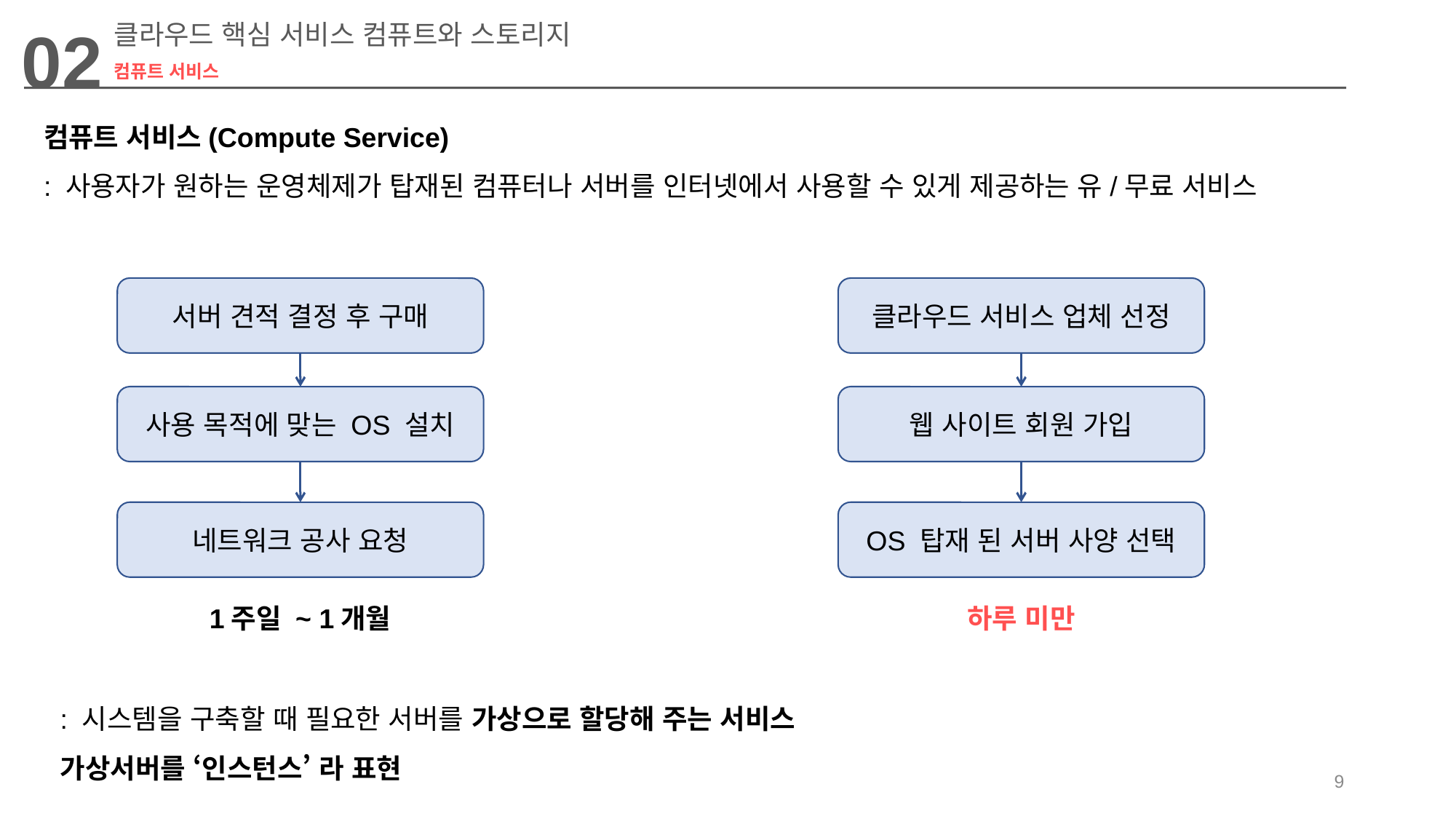

02
클라우드 핵심 서비스 컴퓨트와 스토리지
컴퓨트 서비스

컴퓨트 서비스(Compute Service)
: 사용자가 원하는 운영체제가 탑재된 컴퓨터나 서버를 인터넷에서 사용할 수 있게 제공하는 유/무료 서비스
서버 견적 결정 후 구매
클라우드 서비스 업체 선정
사용 목적에 맞는 OS 설치
웹 사이트 회원 가입
네트워크 공사 요청
OS 탑재 된 서버 사양 선택
1주일 ~ 1개월
하루 미만
: 시스템을 구축할 때 필요한 서버를 가상으로 할당해 주는 서비스
가상서버를 ‘인스턴스’ 라 표현
9